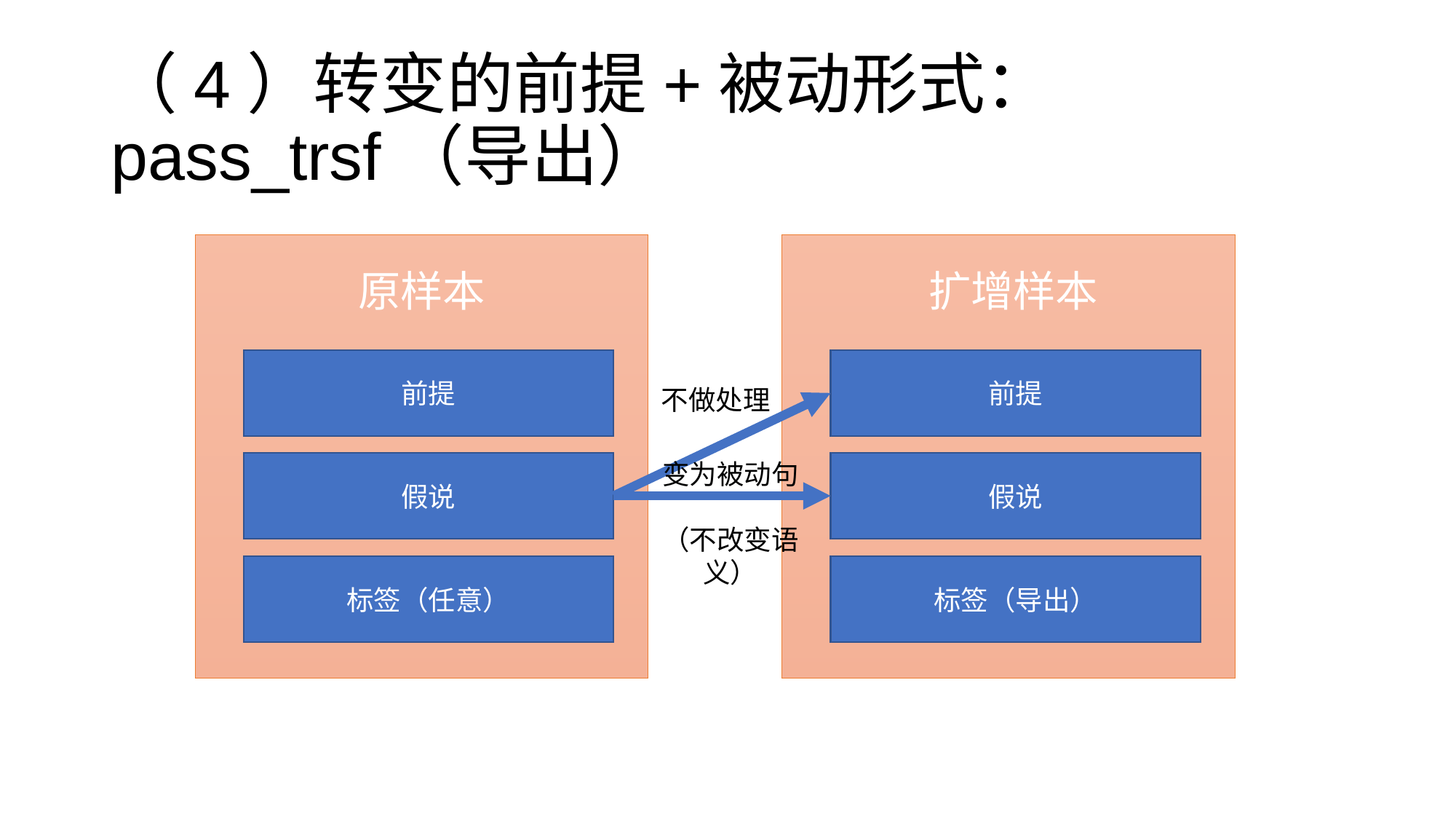

# （4）转变的前提+被动形式：pass_trsf（导出）

原样本
前提
假说
标签（任意）

扩增样本
前提
假说
标签（导出）
变为被动句

（不改变语义）
不做处理